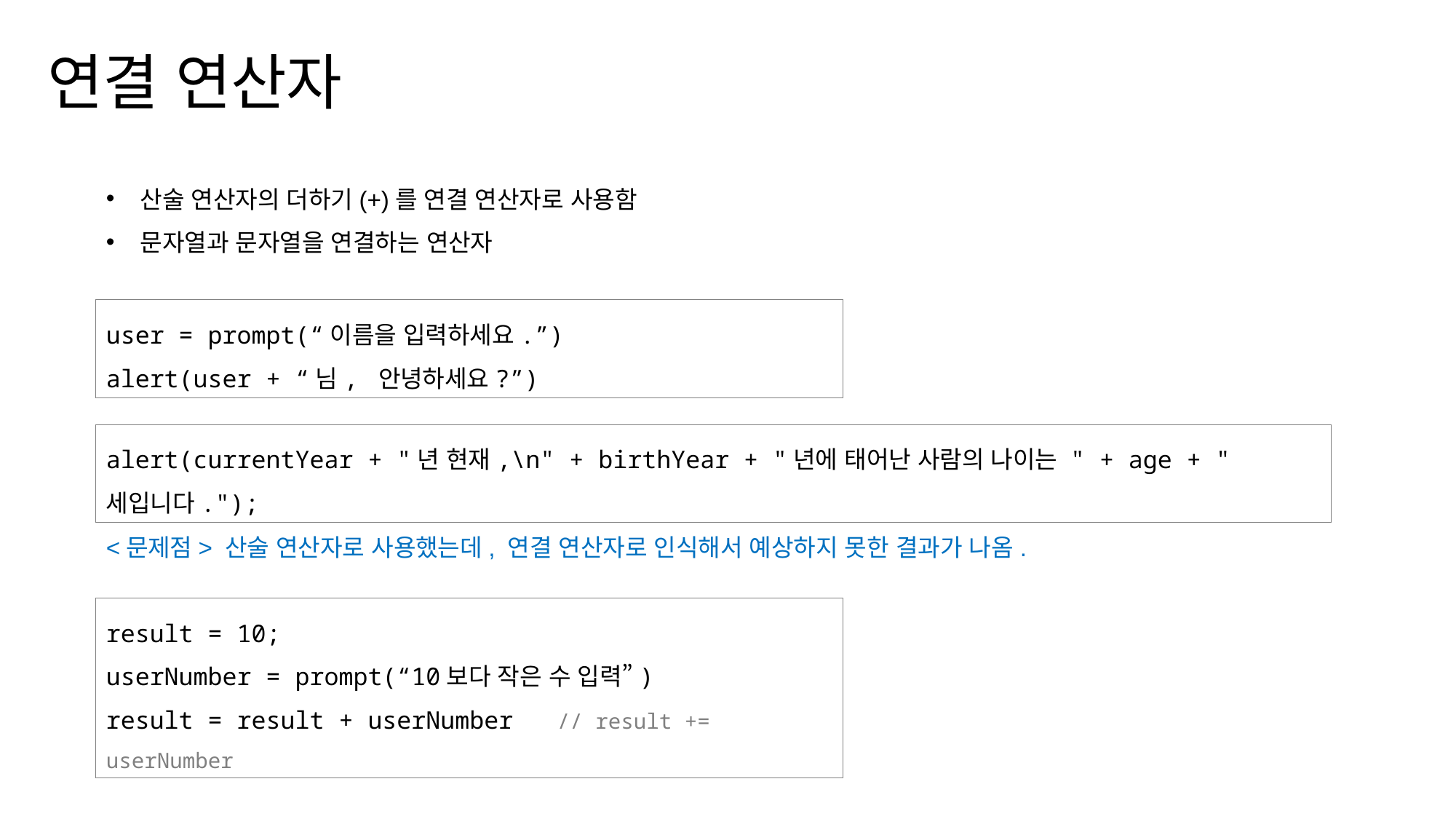

연결 연산자
산술 연산자의 더하기(+)를 연결 연산자로 사용함
문자열과 문자열을 연결하는 연산자
user = prompt(“이름을 입력하세요.”)
alert(user + “님, 안녕하세요?”)
alert(currentYear + "년 현재,\n" + birthYear + "년에 태어난 사람의 나이는 " + age + "세입니다.");
<문제점> 산술 연산자로 사용했는데, 연결 연산자로 인식해서 예상하지 못한 결과가 나옴.
result = 10;
userNumber = prompt(“10보다 작은 수 입력”)
result = result + userNumber   // result += userNumber